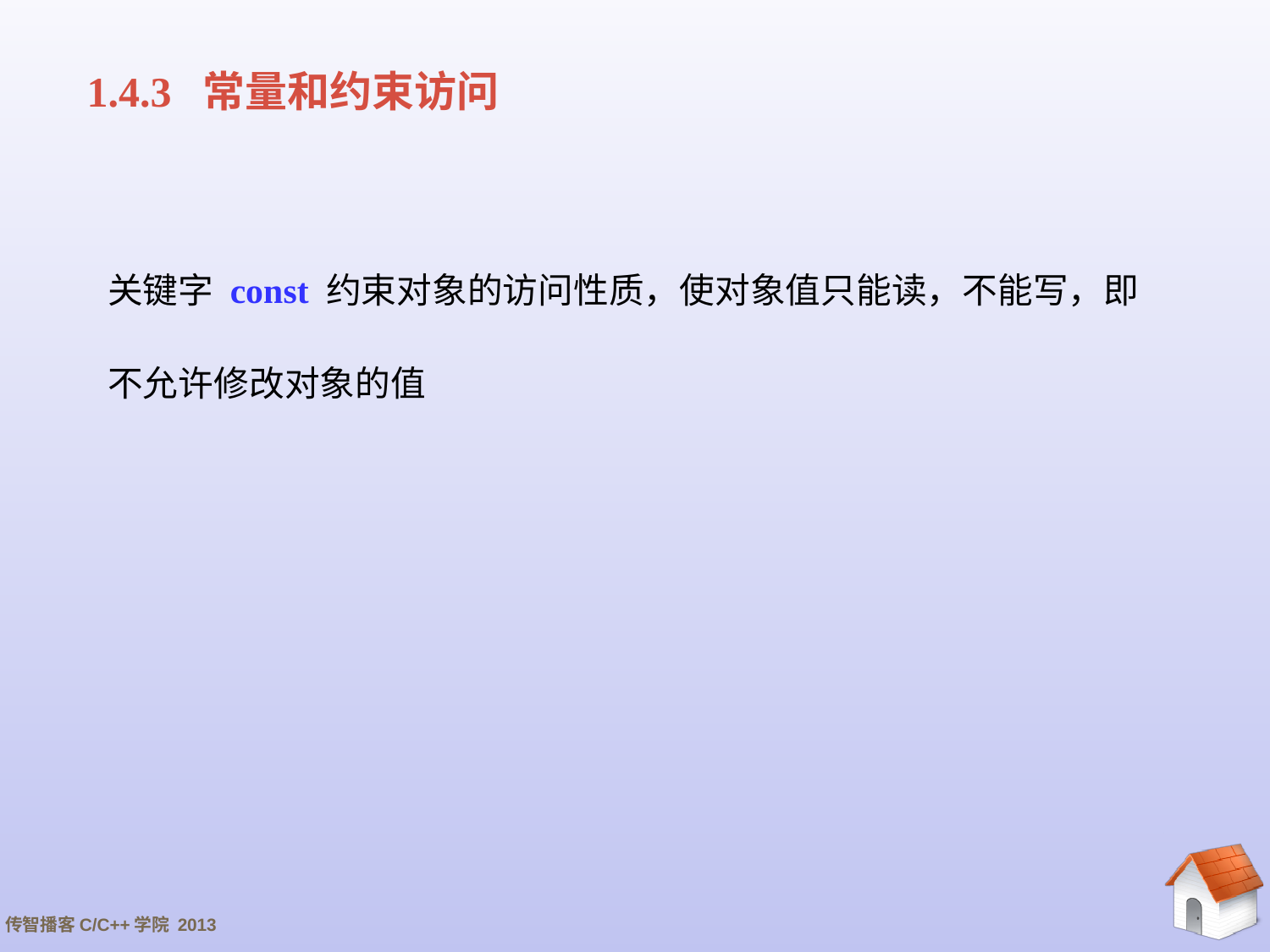

1.4.3  常量和约束访问
关键字 const 约束对象的访问性质，使对象值只能读，不能写，即不允许修改对象的值